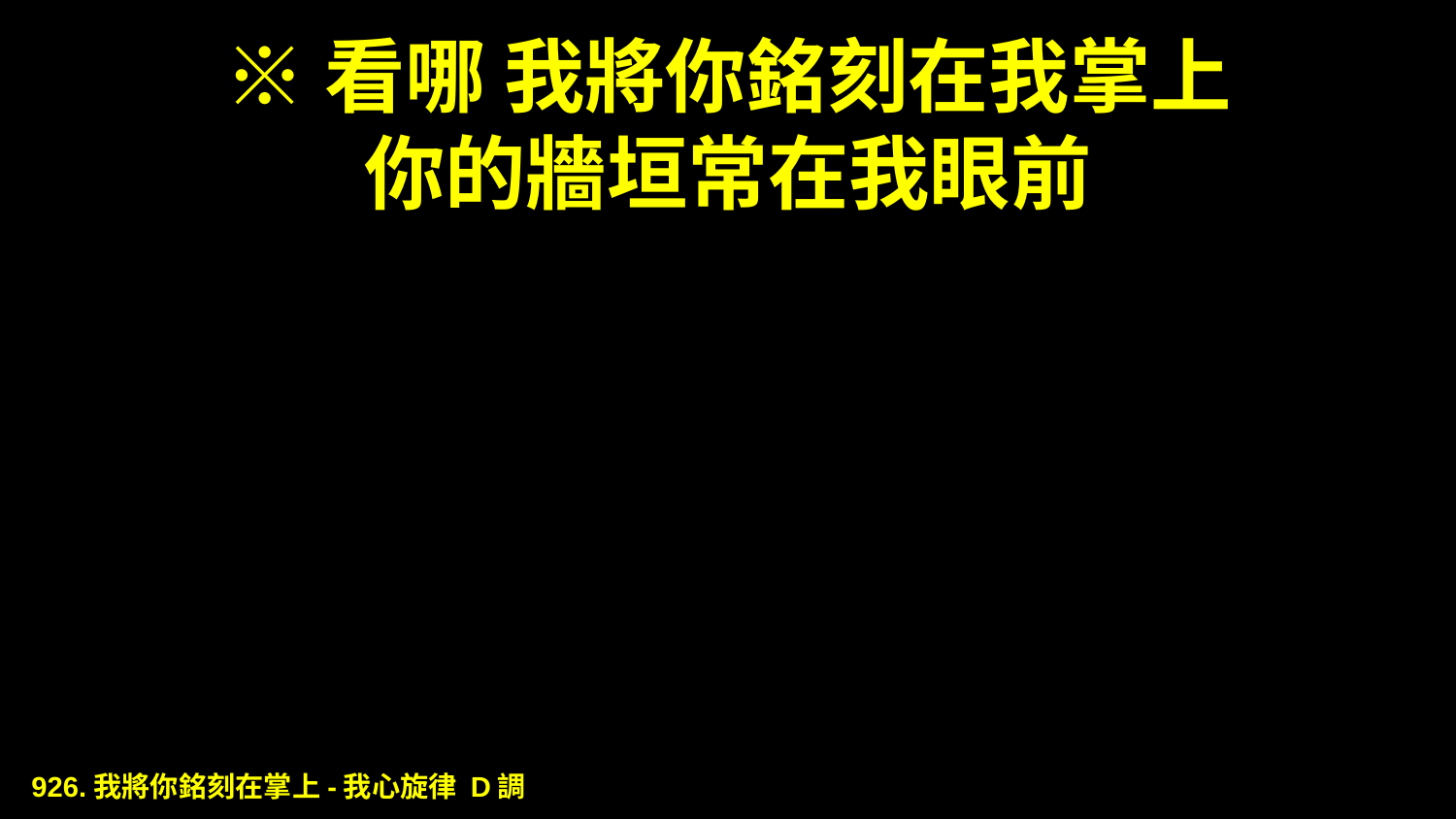

# ※看哪 我將你銘刻在我掌上 你的牆垣常在我眼前
926.我將你銘刻在掌上-我心旋律 D調